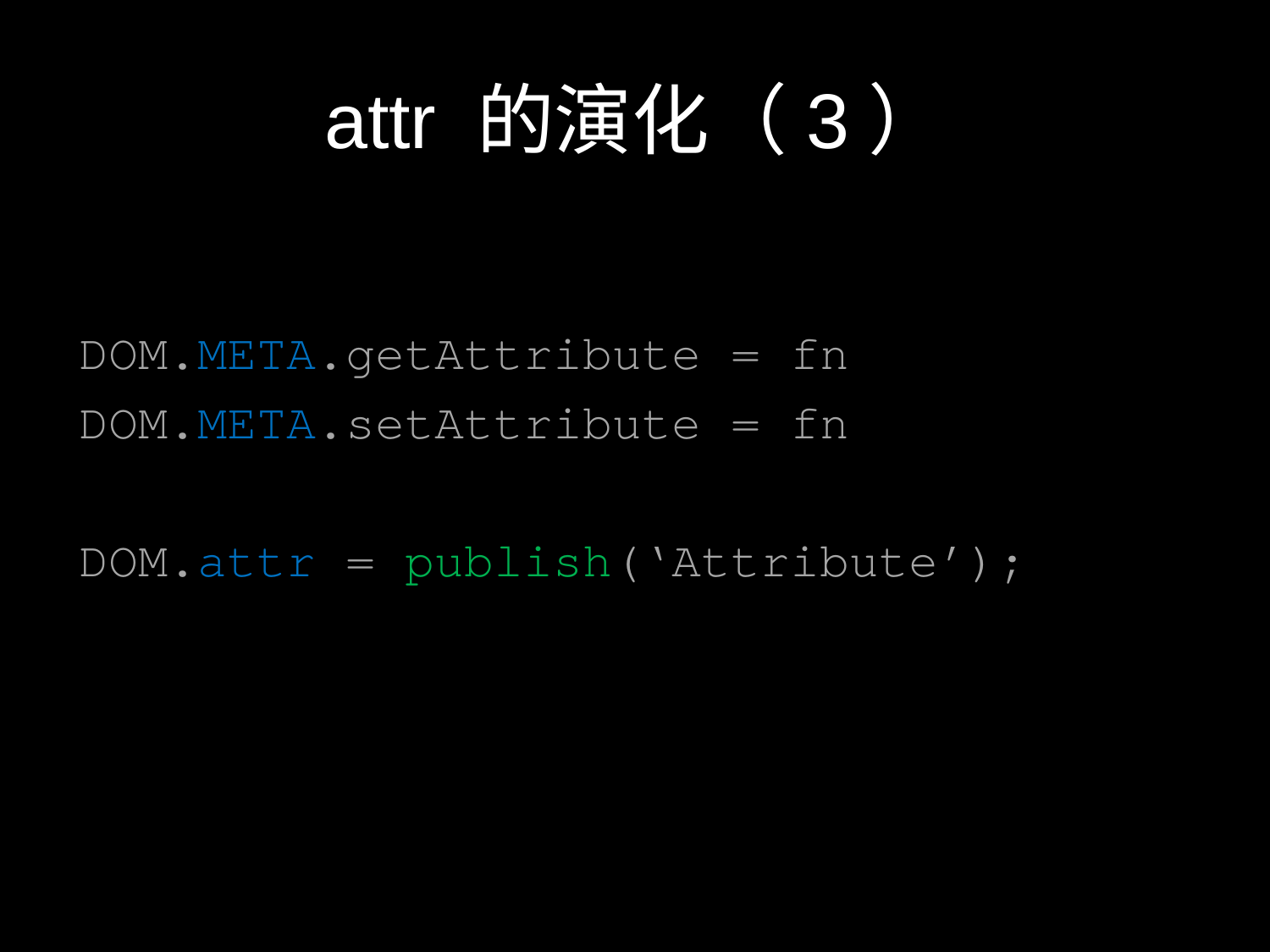

# attr 的演化（3）
DOM.META.getAttribute = fn
DOM.META.setAttribute = fn

DOM.attr = publish(‘Attribute’);